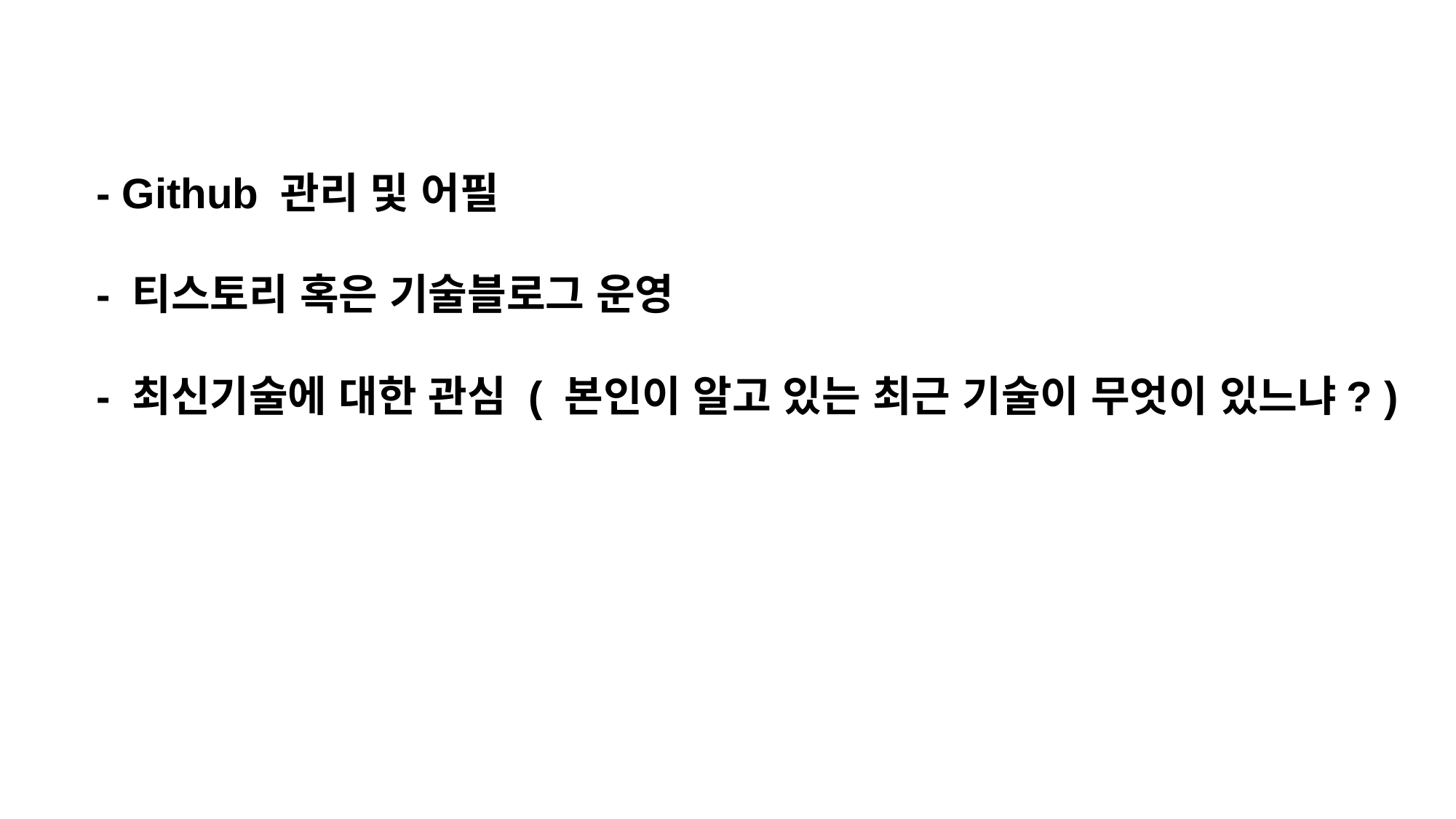

- Github 관리 및 어필
- 티스토리 혹은 기술블로그 운영
- 최신기술에 대한 관심 ( 본인이 알고 있는 최근 기술이 무엇이 있느냐? )